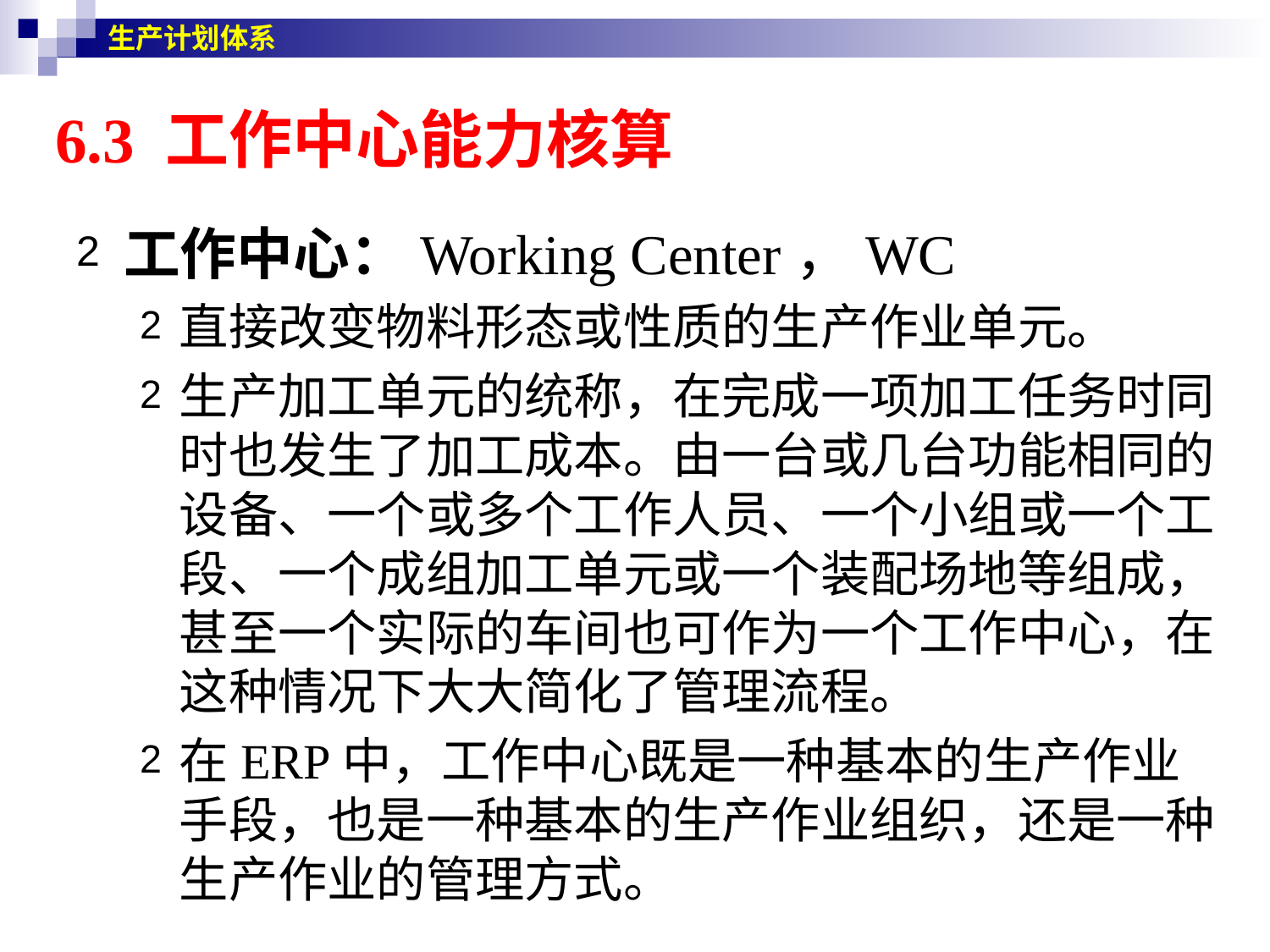

生产计划体系
# 6.3 工作中心能力核算
工作中心：Working Center，WC
直接改变物料形态或性质的生产作业单元。
生产加工单元的统称，在完成一项加工任务时同时也发生了加工成本。由一台或几台功能相同的设备、一个或多个工作人员、一个小组或一个工段、一个成组加工单元或一个装配场地等组成，甚至一个实际的车间也可作为一个工作中心，在这种情况下大大简化了管理流程。
在ERP中，工作中心既是一种基本的生产作业手段，也是一种基本的生产作业组织，还是一种生产作业的管理方式。